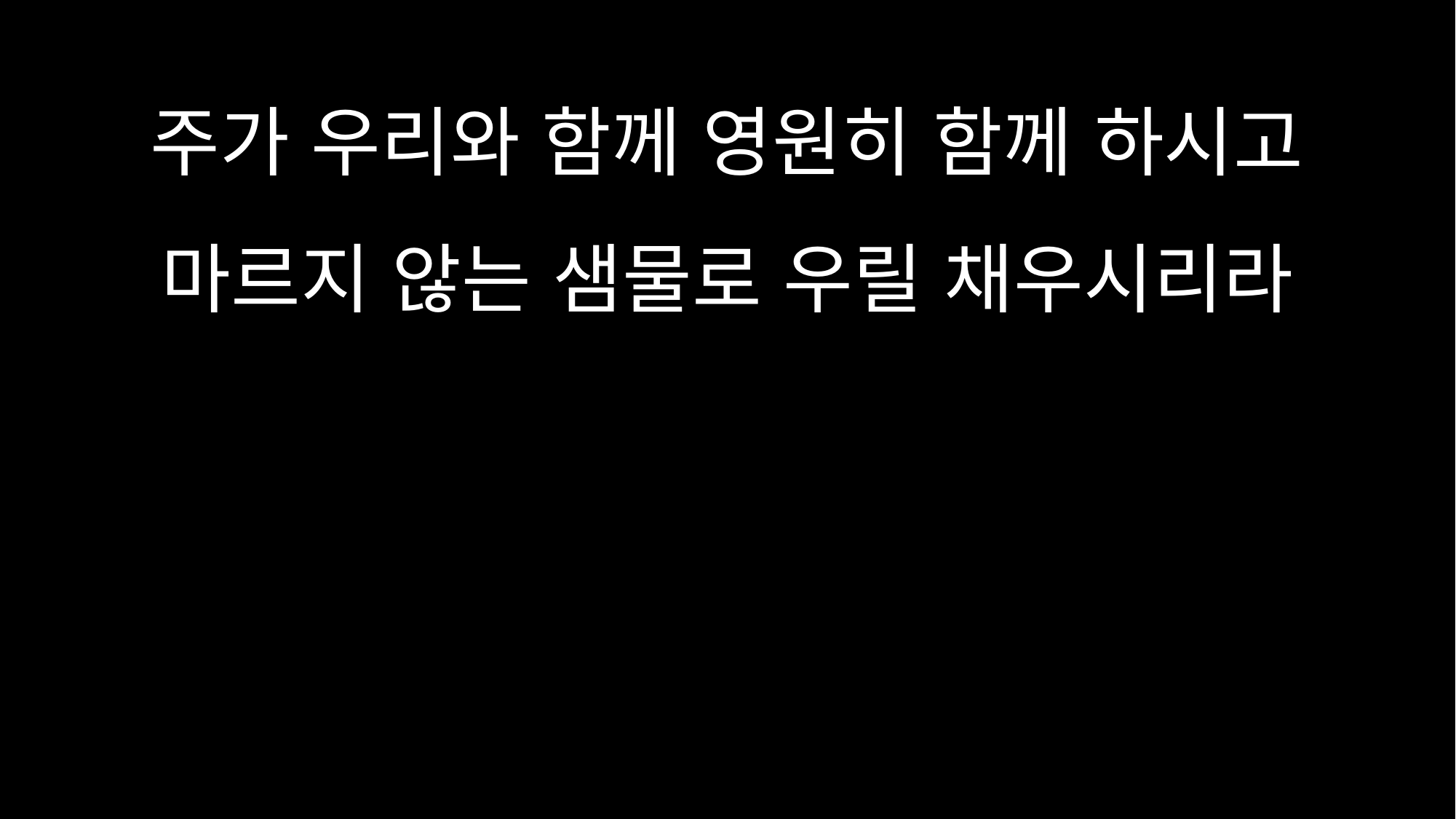

# 주가 우리와 함께 영원히 함께 하시고
마르지 않는 샘물로 우릴 채우시리라